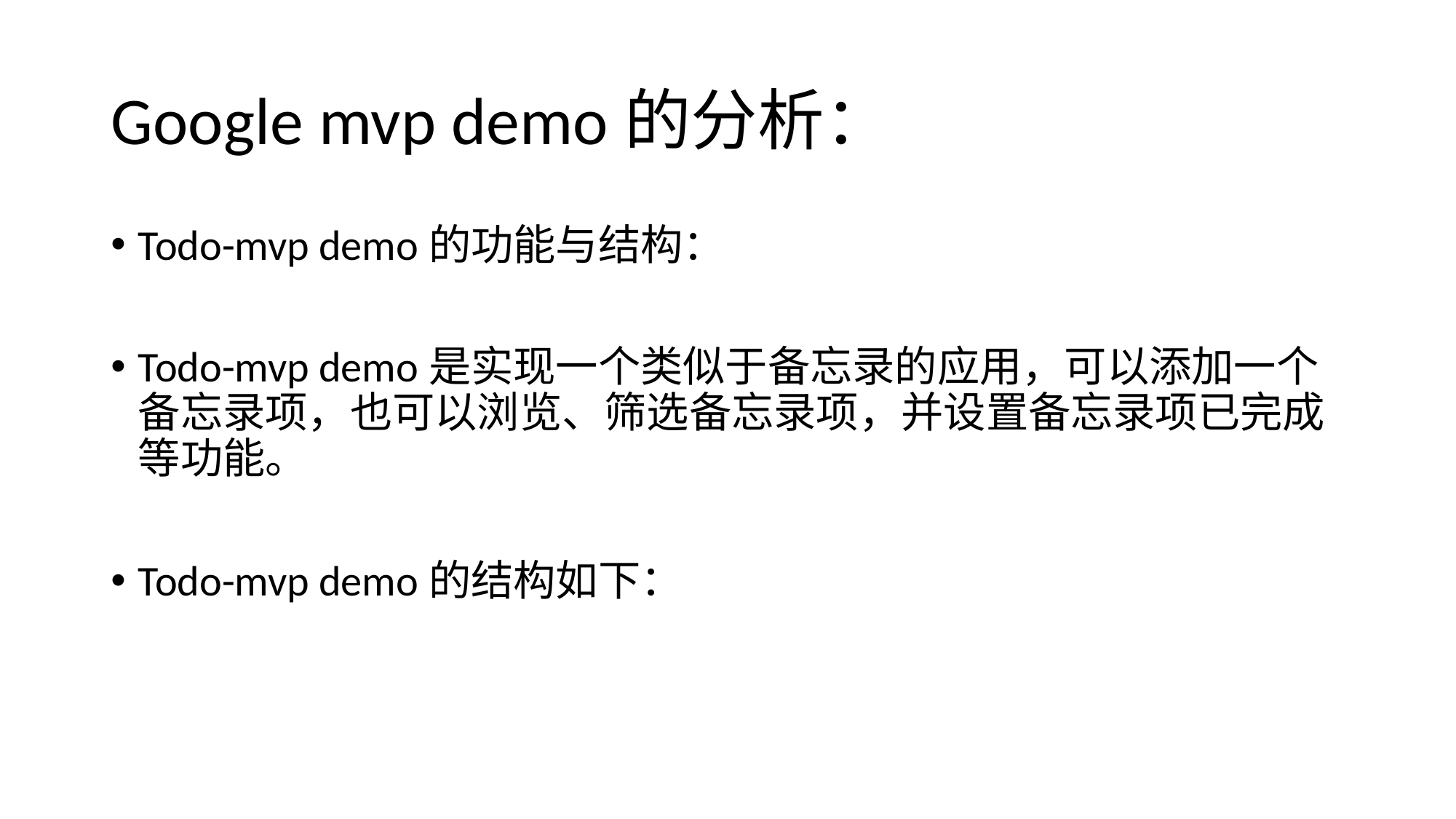

# Google mvp demo的分析：
Todo-mvp demo的功能与结构：

Todo-mvp demo是实现一个类似于备忘录的应用，可以添加一个备忘录项，也可以浏览、筛选备忘录项，并设置备忘录项已完成等功能。

Todo-mvp demo的结构如下：